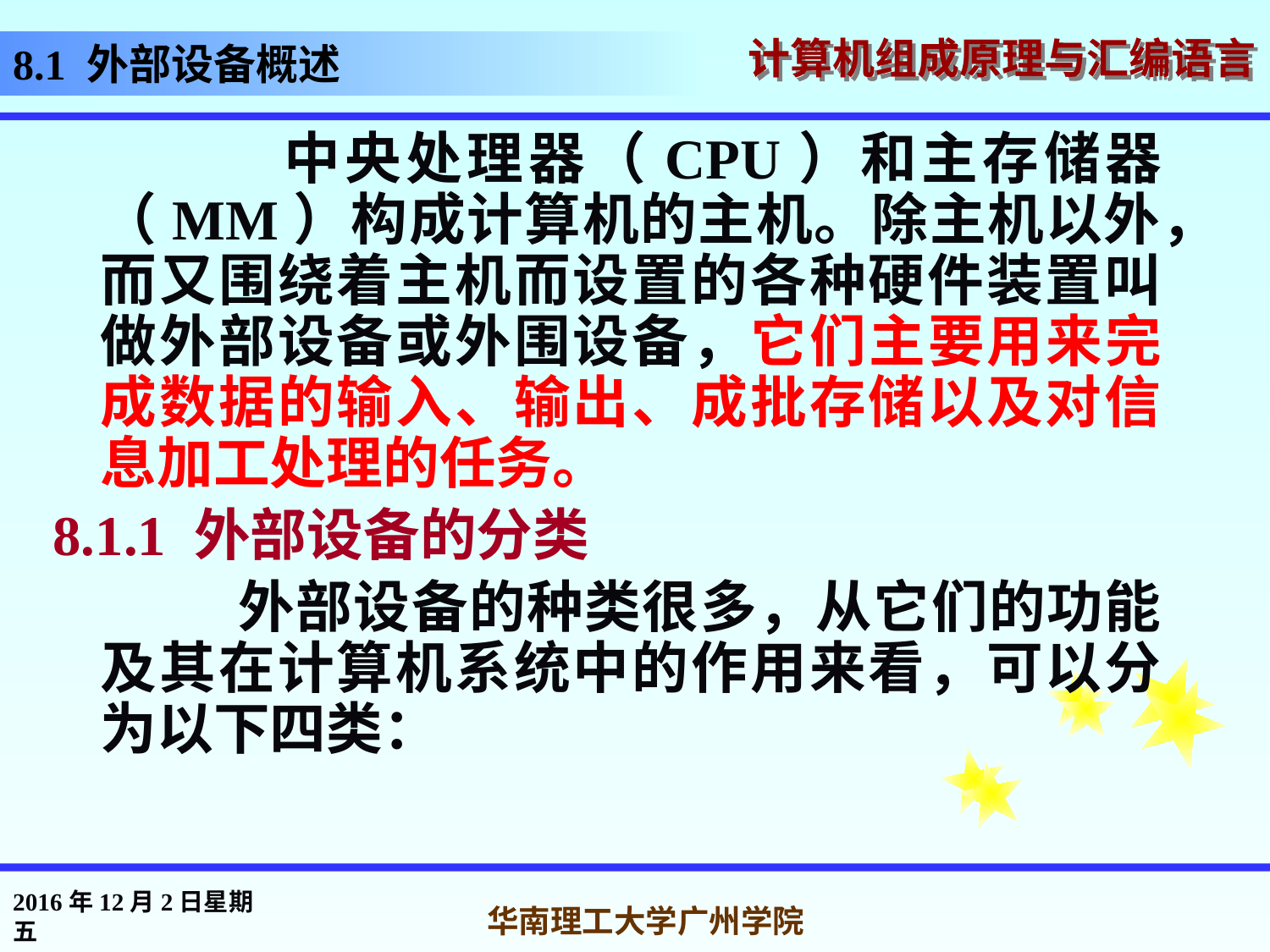

# 8.1 外部设备概述
            中央处理器（CPU）和主存储器（MM）构成计算机的主机。除主机以外，而又围绕着主机而设置的各种硬件装置叫做外部设备或外围设备，它们主要用来完成数据的输入、输出、成批存储以及对信息加工处理的任务。
8.1.1 外部设备的分类
            外部设备的种类很多，从它们的功能及其在计算机系统中的作用来看，可以分为以下四类：
2016年12月2日星期五
华南理工大学广州学院